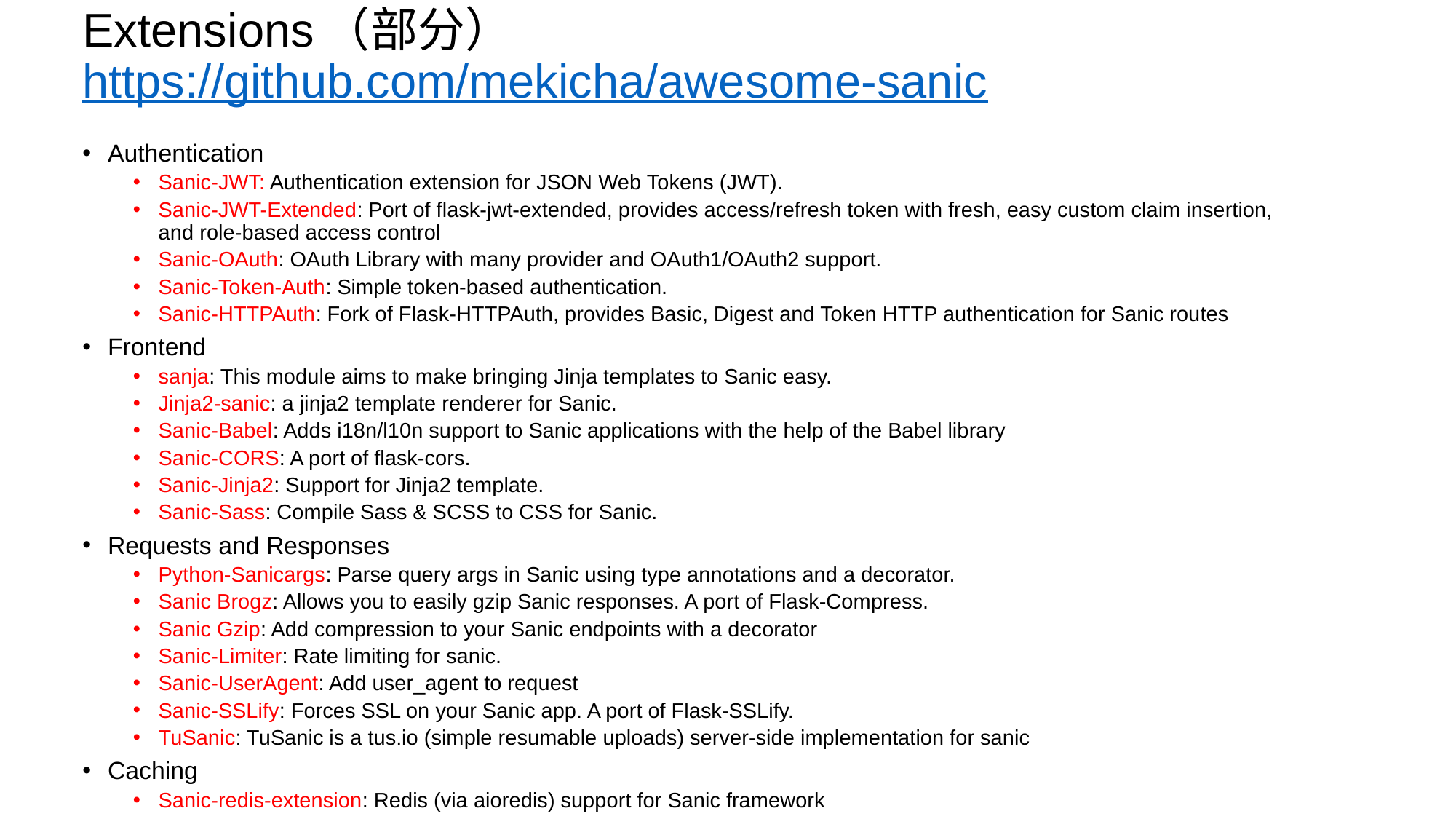

# Extensions（部分） https://github.com/mekicha/awesome-sanic
Authentication
Sanic-JWT: Authentication extension for JSON Web Tokens (JWT).
Sanic-JWT-Extended: Port of flask-jwt-extended, provides access/refresh token with fresh, easy custom claim insertion, and role-based access control
Sanic-OAuth: OAuth Library with many provider and OAuth1/OAuth2 support.
Sanic-Token-Auth: Simple token-based authentication.
Sanic-HTTPAuth: Fork of Flask-HTTPAuth, provides Basic, Digest and Token HTTP authentication for Sanic routes
Frontend
sanja: This module aims to make bringing Jinja templates to Sanic easy.
Jinja2-sanic: a jinja2 template renderer for Sanic.
Sanic-Babel: Adds i18n/l10n support to Sanic applications with the help of the Babel library
Sanic-CORS: A port of flask-cors.
Sanic-Jinja2: Support for Jinja2 template.
Sanic-Sass: Compile Sass & SCSS to CSS for Sanic.
Requests and Responses
Python-Sanicargs: Parse query args in Sanic using type annotations and a decorator.
Sanic Brogz: Allows you to easily gzip Sanic responses. A port of Flask-Compress.
Sanic Gzip: Add compression to your Sanic endpoints with a decorator
Sanic-Limiter: Rate limiting for sanic.
Sanic-UserAgent: Add user_agent to request
Sanic-SSLify: Forces SSL on your Sanic app. A port of Flask-SSLify.
TuSanic: TuSanic is a tus.io (simple resumable uploads) server-side implementation for sanic
Caching
Sanic-redis-extension: Redis (via aioredis) support for Sanic framework